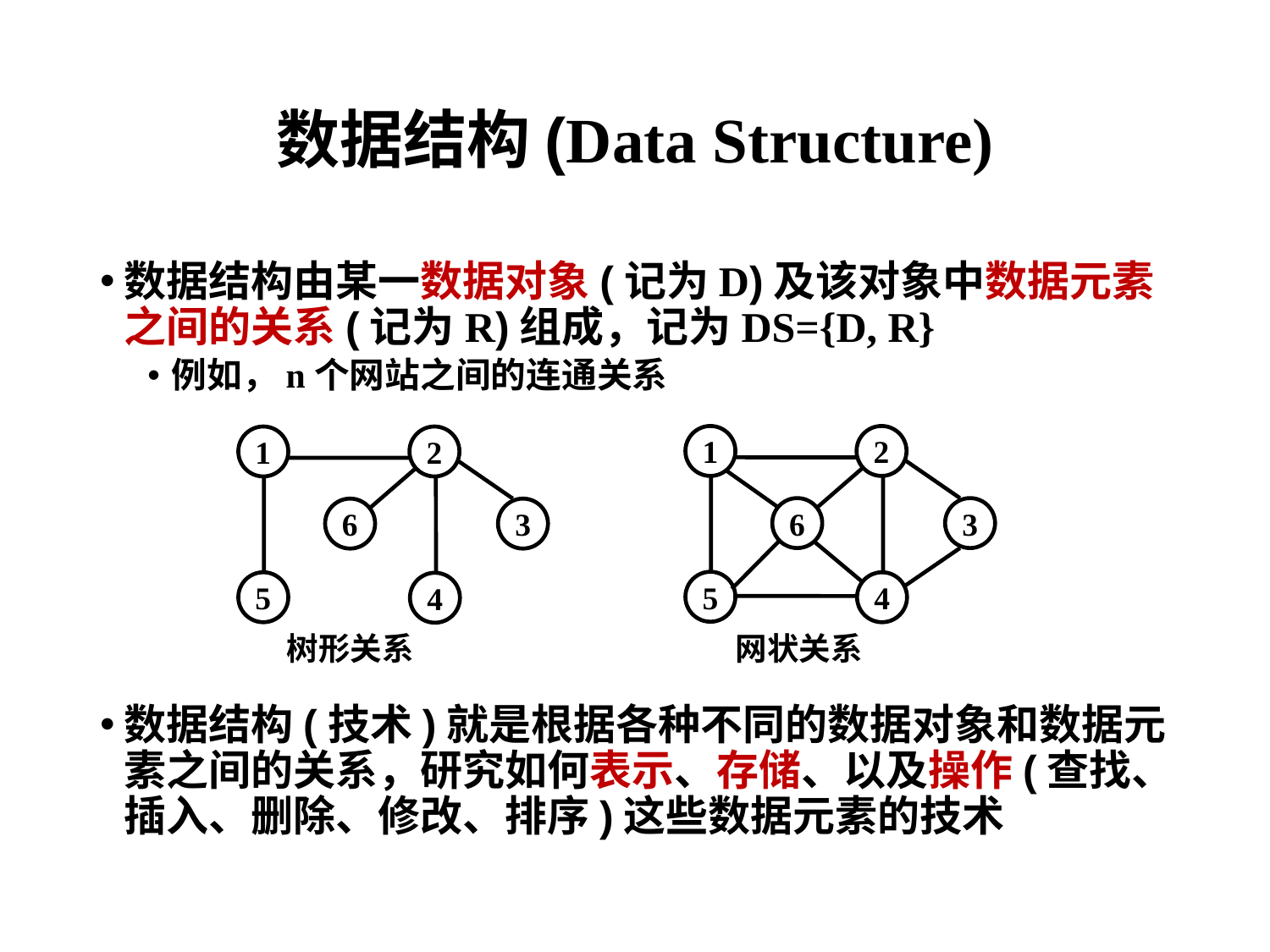

# 数据结构(Data Structure)
数据结构由某一数据对象(记为D)及该对象中数据元素之间的关系(记为R)组成，记为DS={D, R}
例如，n个网站之间的连通关系

数据结构(技术)就是根据各种不同的数据对象和数据元素之间的关系，研究如何表示、存储、以及操作(查找、插入、删除、修改、排序)这些数据元素的技术
1
2
1
2

6
3
6
3

5
5
4
4

树形关系
网状关系